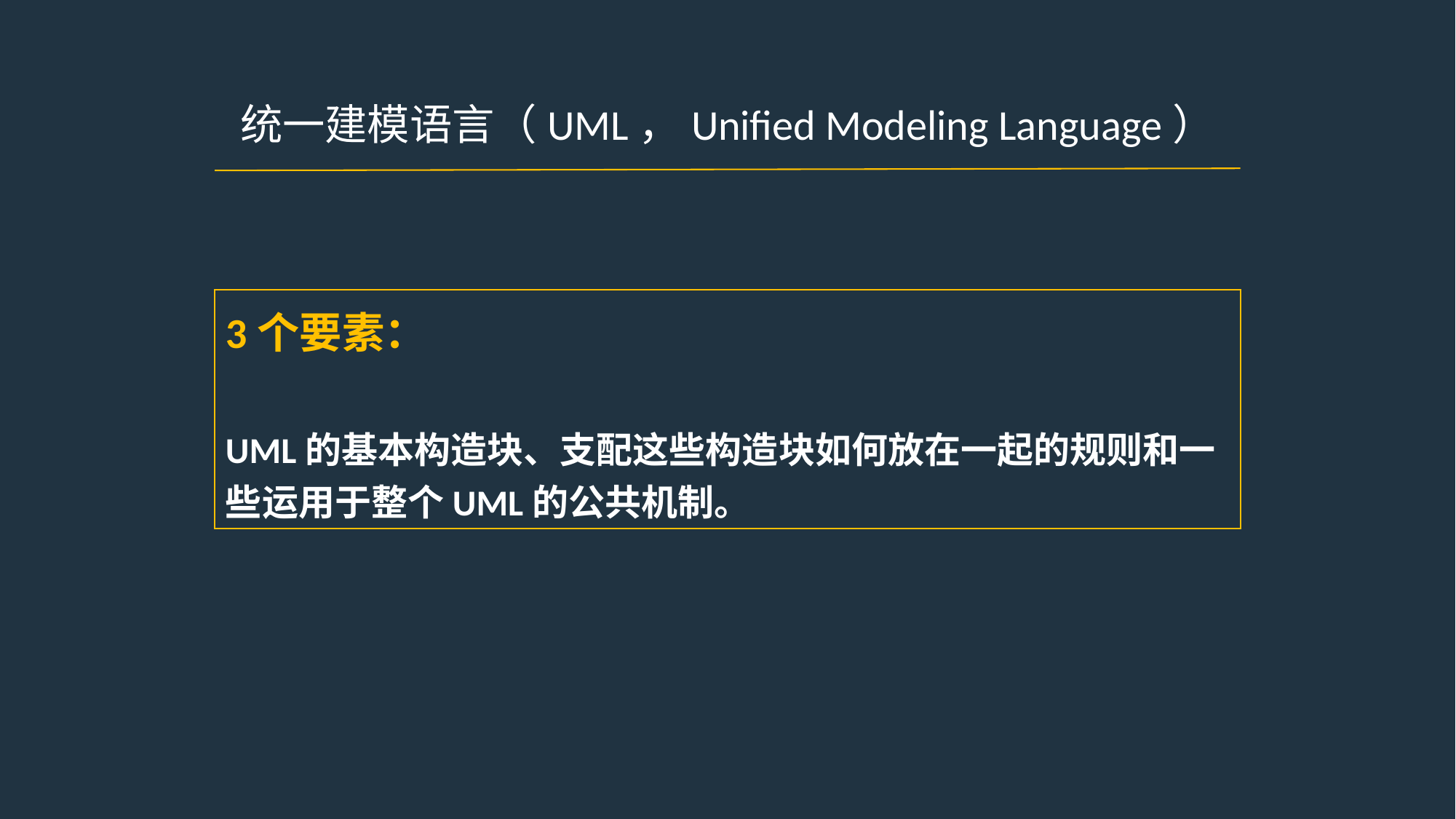

统一建模语言（UML，Unified Modeling Language）
3个要素：

UML的基本构造块、支配这些构造块如何放在一起的规则和一些运用于整个UML的公共机制。